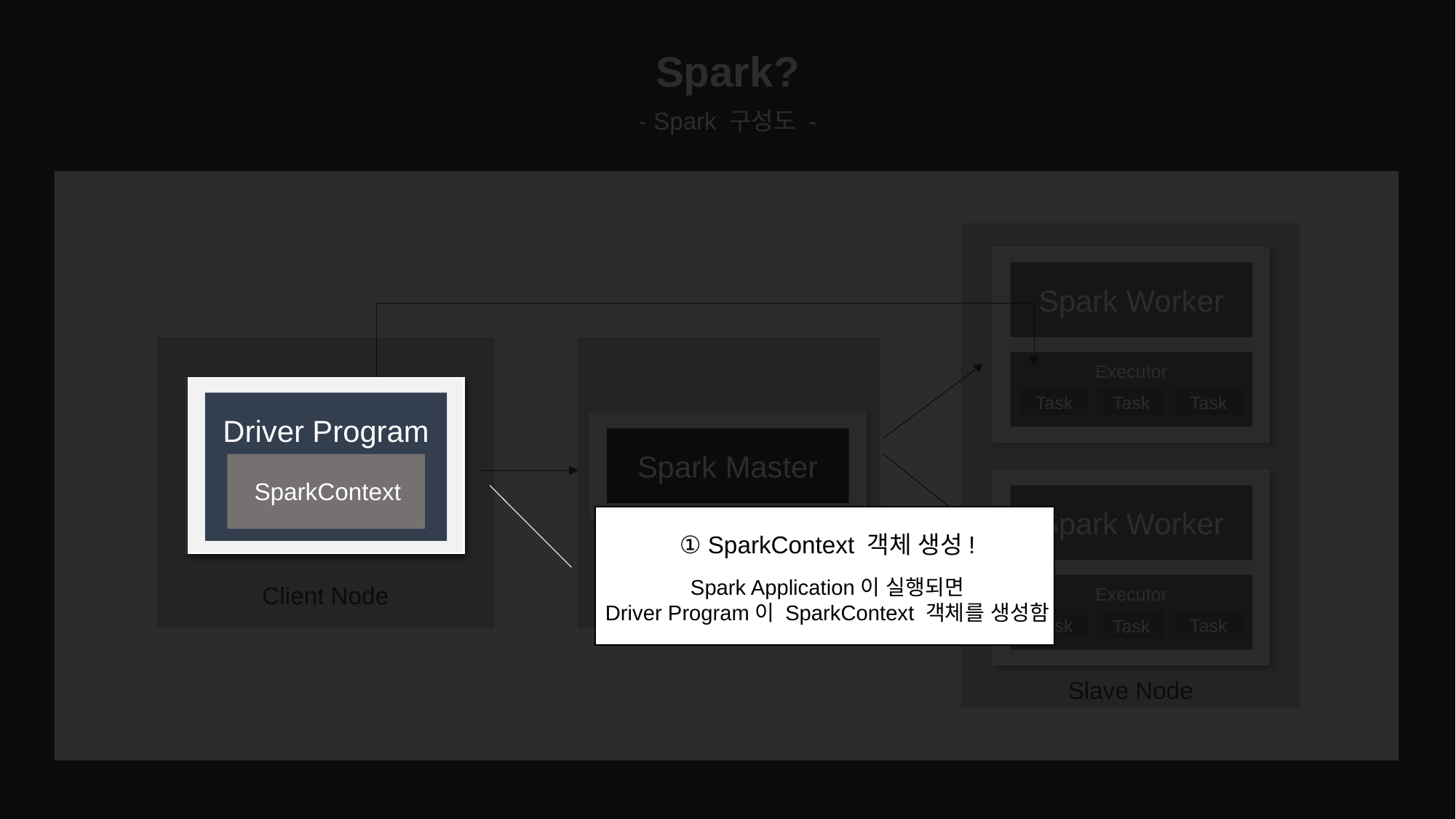

Spark?
- Spark 구성도 -

Spark Worker

Executor
Task

Task

Task

Driver Program

SparkContext

Driver Program

SparkContext

Spark Master

Spark Worker

Executor
Task

Task

Task

① SparkContext 객체 생성!
Spark Application이 실행되면
Driver Program이 SparkContext 객체를 생성함
Client Node
Master Node
Slave Node